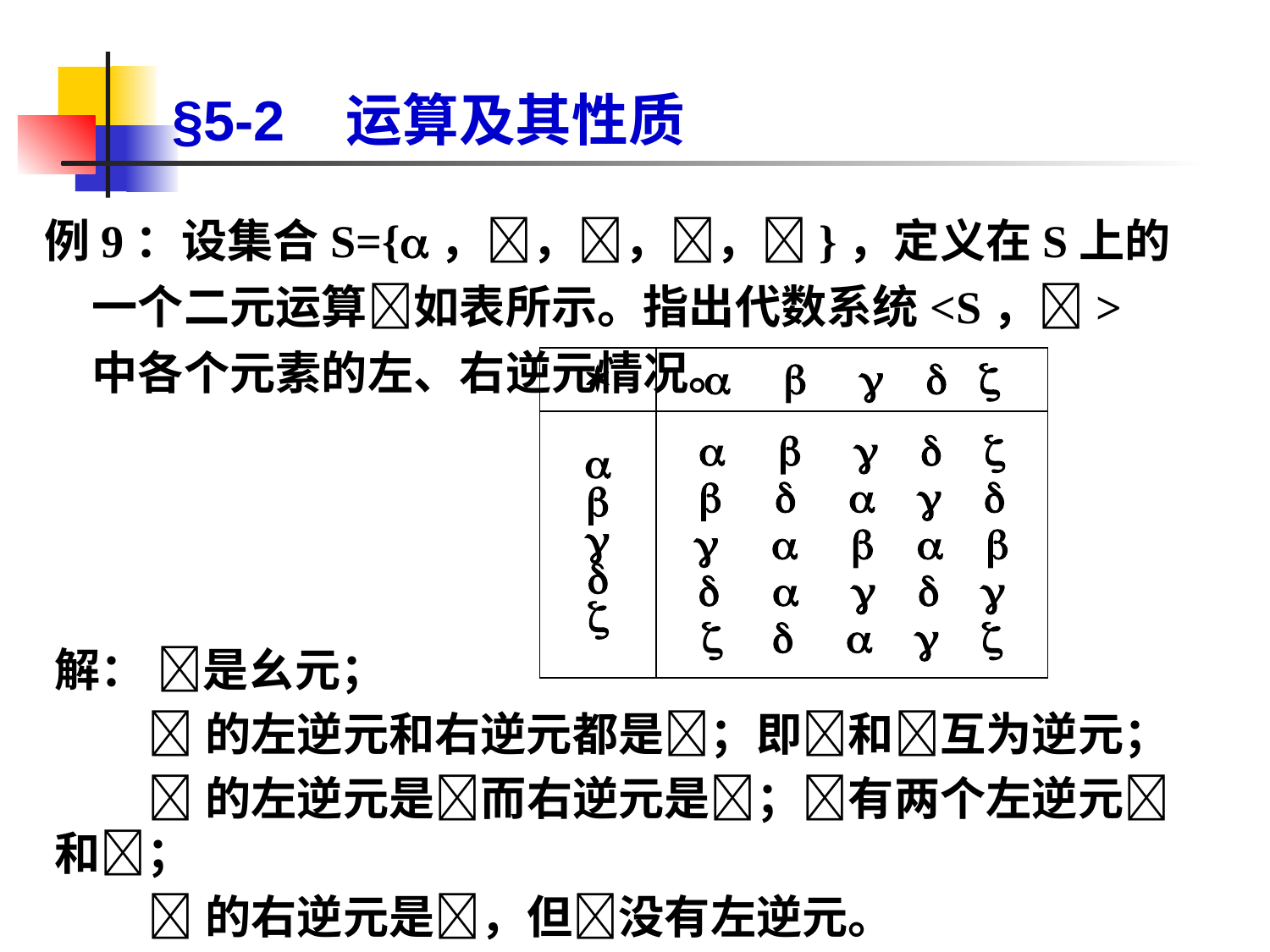

# §5-2   运算及其性质
例9：设集合S={α，β，γ，δ，ζ}，定义在S上的一个二元运算∗如表所示。指出代数系统<S，∗>中各个元素的左、右逆元情况。
| ∗ | α β γ δ ζ |
| --- | --- |
| α β γ δ ζ | α β γ δ ζ β δ α γ δ γ α β α β δ α γ δ γ ζ δ α γ ζ |
解： α是幺元；
         β的左逆元和右逆元都是γ；即β和γ互为逆元；
         δ的左逆元是γ而右逆元是β；β有两个左逆元γ和δ；
         ζ的右逆元是γ，但ζ没有左逆元。
32